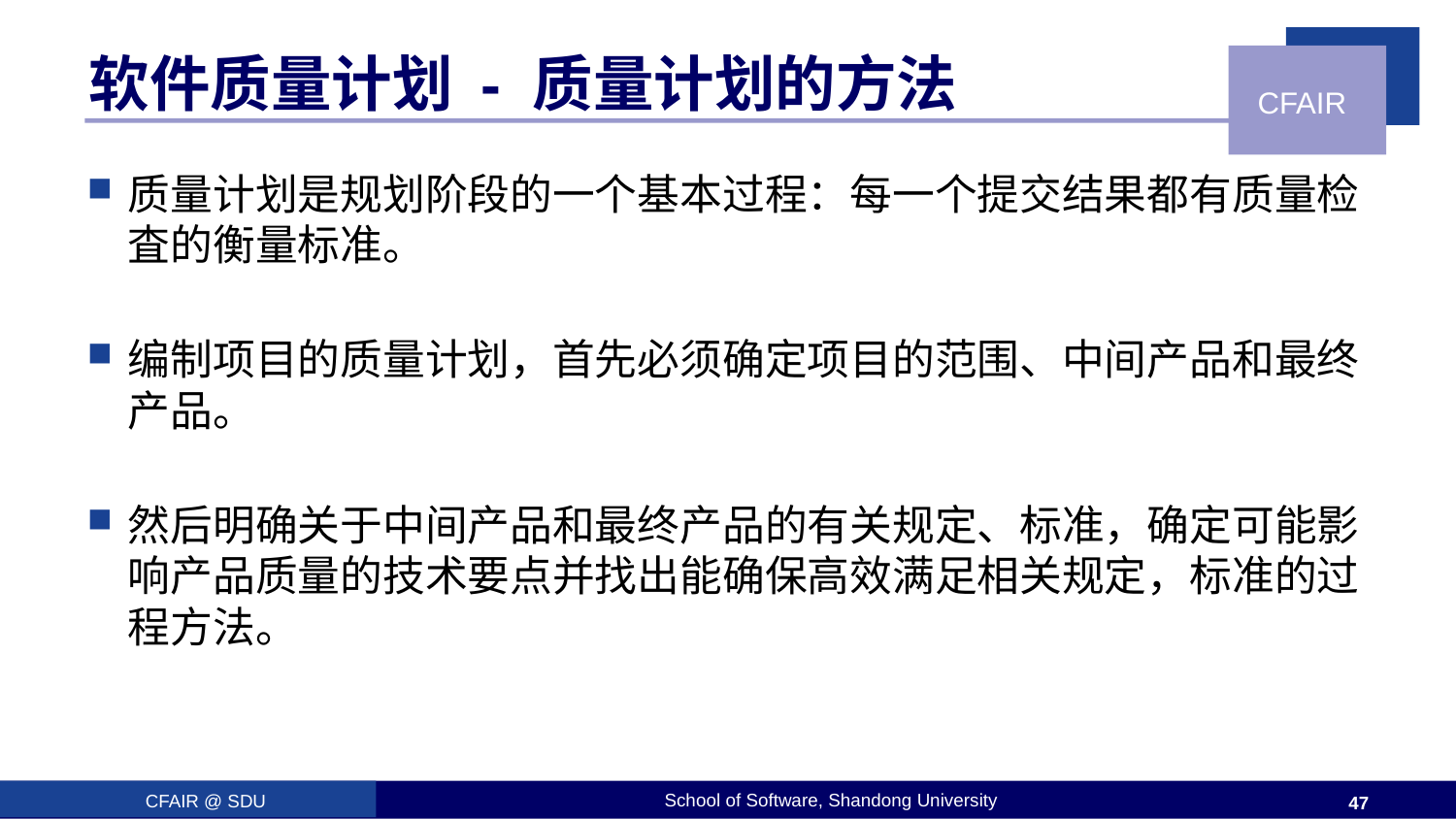

# 软件质量计划 - 质量计划的方法
质量计划是规划阶段的一个基本过程：每一个提交结果都有质量检査的衡量标准。

编制项目的质量计划，首先必须确定项目的范围、中间产品和最终产品。

然后明确关于中间产品和最终产品的有关规定、标准，确定可能影响产品质量的技术要点并找出能确保高效满足相关规定，标准的过程方法。